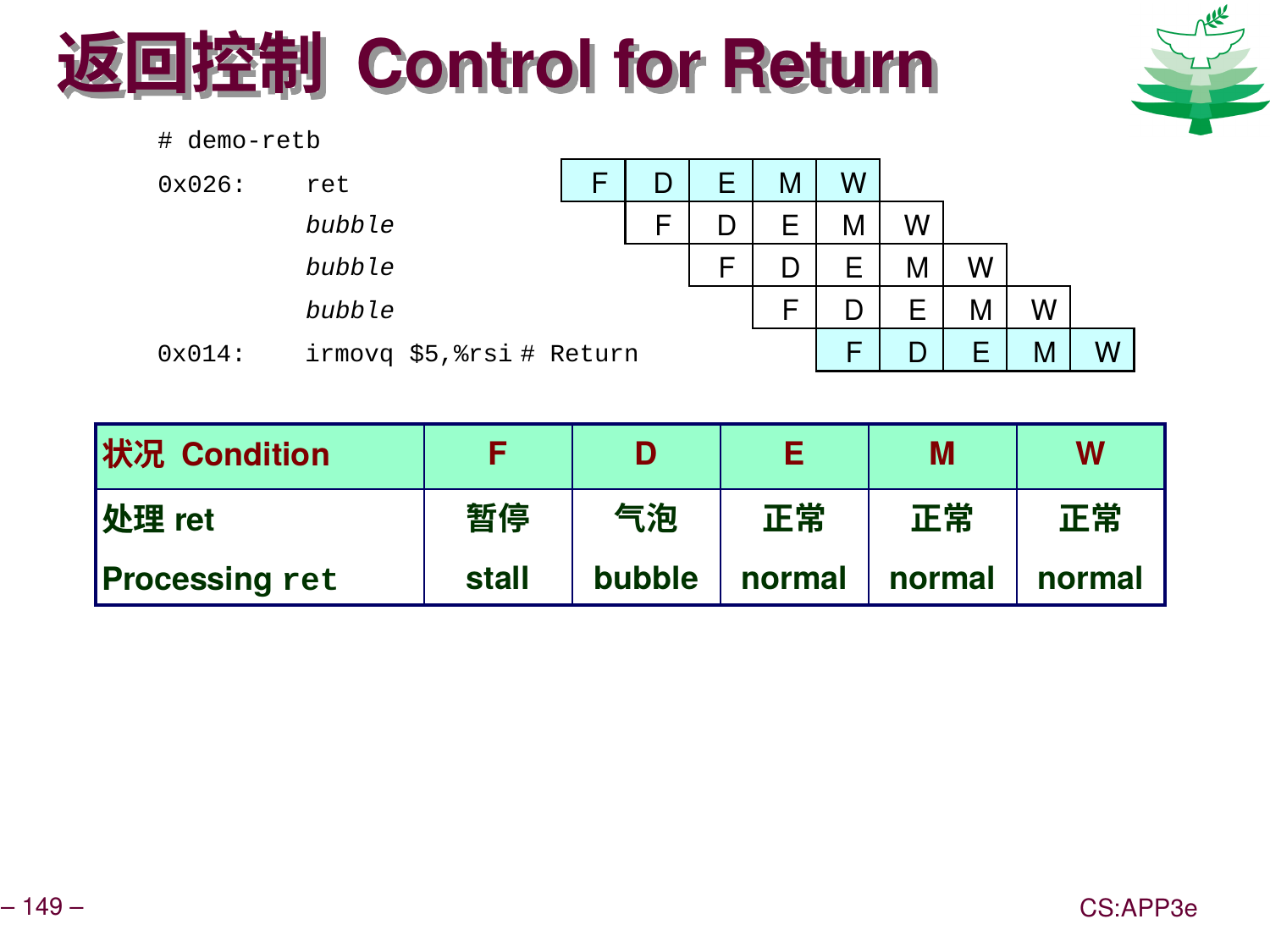

# 返回控制 Control for Return

# demo
-
retb

F
D
E
M
W
0x026:    ret

F
D
E
M
W
bubble

F
D
E
M
W
bubble

F
D
E
M
W
bubble

F
F
D
D
E
E
M
M
W
W
0x014:
irmovq
$5,%
rsi
# Return
| 状况 Condition | F | D | E | M | W |
| --- | --- | --- | --- | --- | --- |
| 处理ret Processing ret | 暂停 stall | 气泡 bubble | 正常 normal | 正常 normal | 正常 normal |